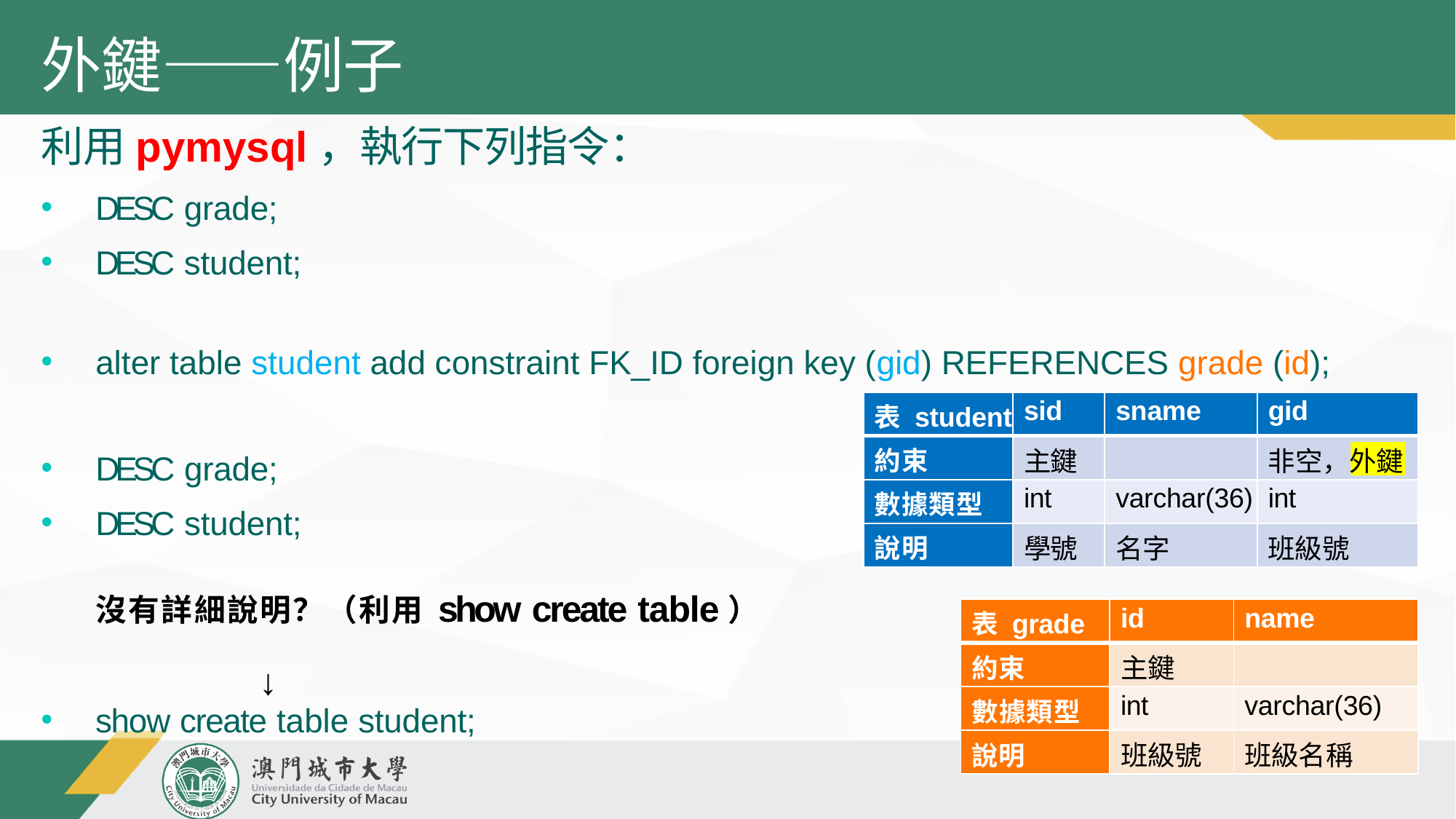

# 外鍵——例子
利用pymysql，執行下列指令：
DESC grade;
DESC student;
alter table student add constraint FK_ID foreign key (gid) REFERENCES grade (id);
| 表 student | sid | sname | gid |
| --- | --- | --- | --- |
| 約束 | 主鍵 |  | 非空，外鍵 |
| 數據類型 | int | varchar(36) | int |
| 說明 | 學號 | 名字 | 班級號 |
DESC grade;
DESC student;

沒有詳細說明？（利用show create table）
↓
| 表 grade | id | name |
| --- | --- | --- |
| 約束 | 主鍵 |  |
| 數據類型 | int | varchar(36) |
| 說明 | 班級號 | 班級名稱 |
show create table student;